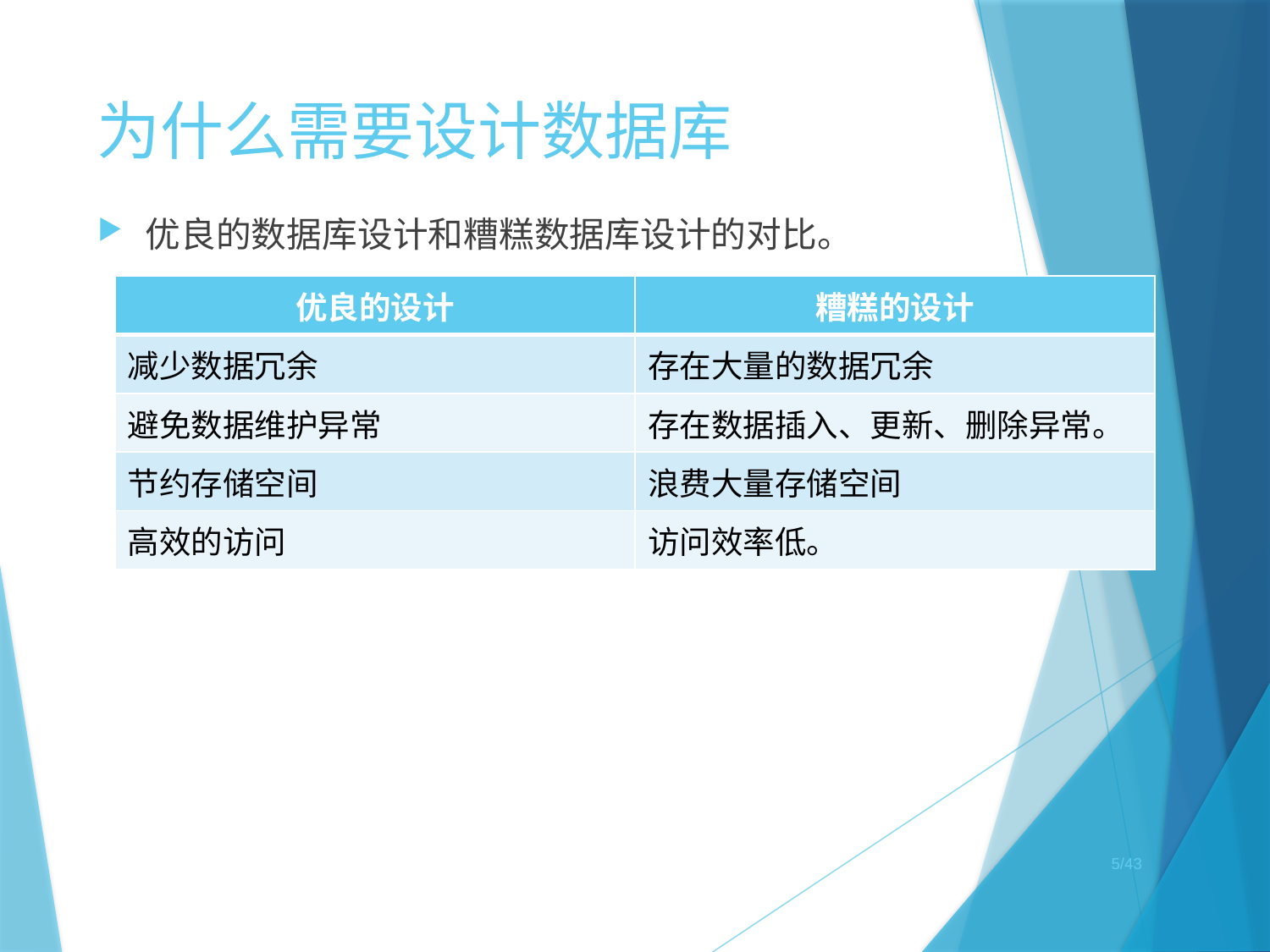

# 为什么需要设计数据库
优良的数据库设计和糟糕数据库设计的对比。
| 优良的设计 | 糟糕的设计 |
| --- | --- |
| 减少数据冗余 | 存在大量的数据冗余 |
| 避免数据维护异常 | 存在数据插入、更新、删除异常。 |
| 节约存储空间 | 浪费大量存储空间 |
| 高效的访问 | 访问效率低。 |
5/43